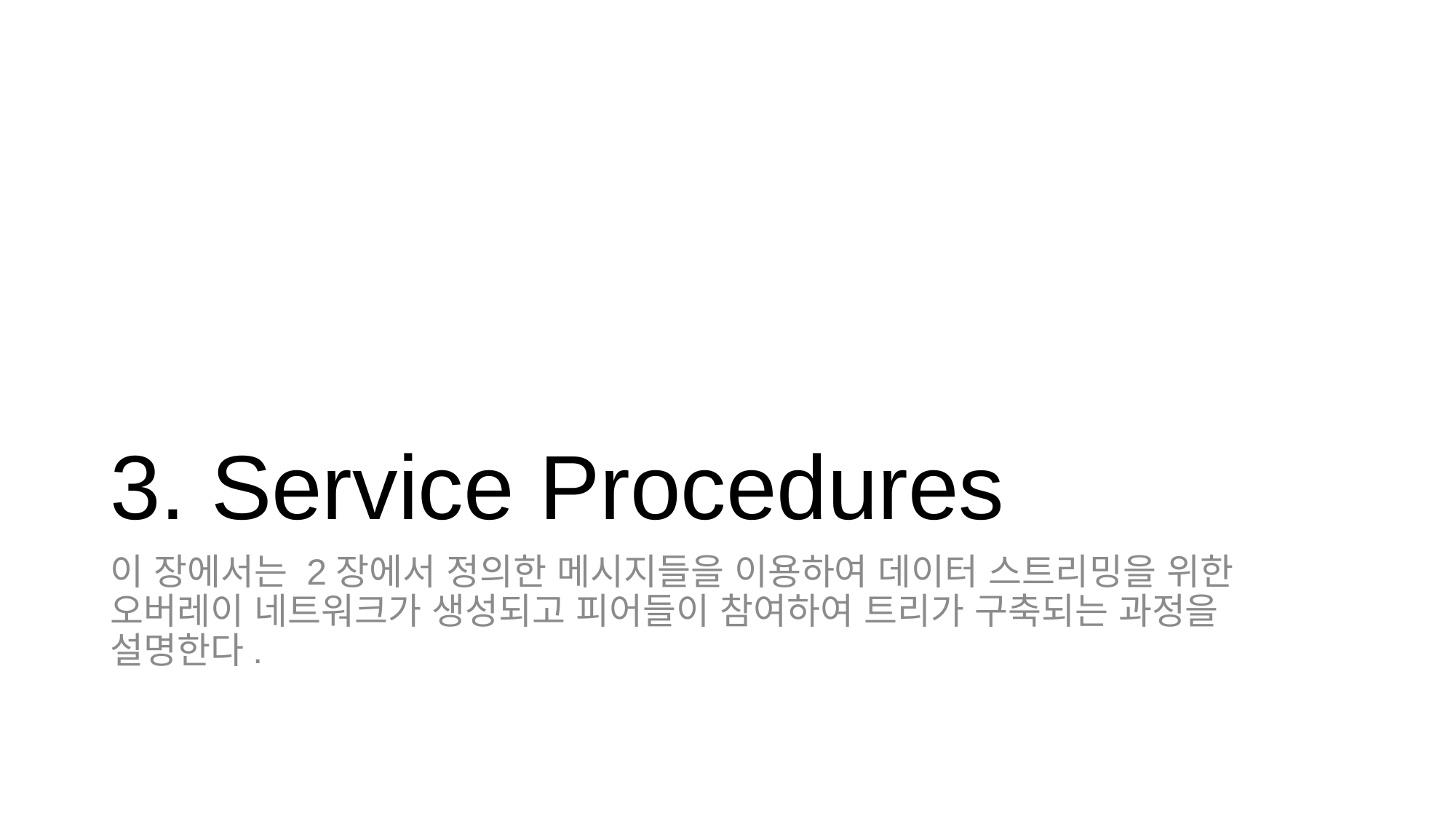

# 3. Service Procedures
이 장에서는 2장에서 정의한 메시지들을 이용하여 데이터 스트리밍을 위한 오버레이 네트워크가 생성되고 피어들이 참여하여 트리가 구축되는 과정을 설명한다.